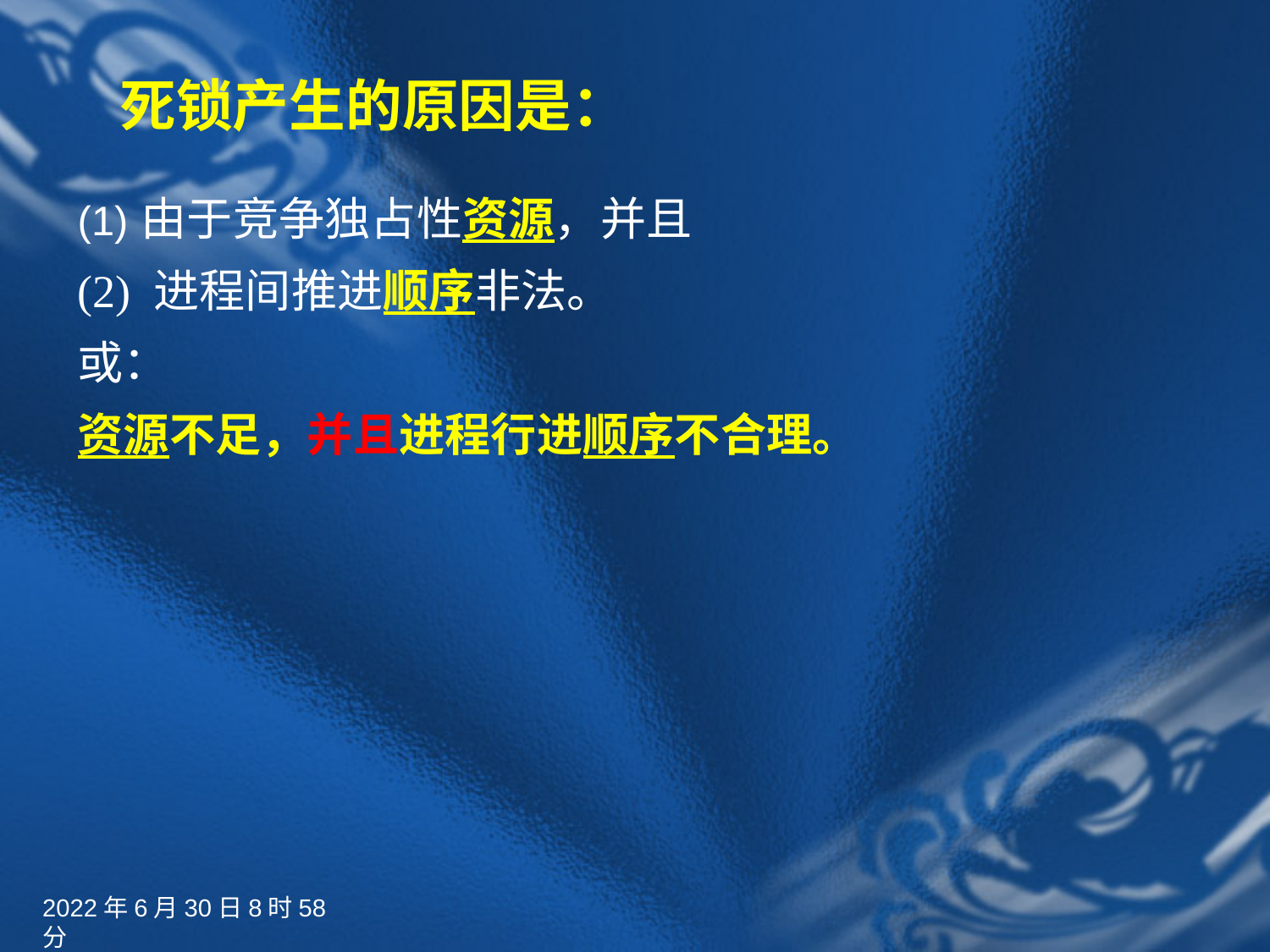

# 死锁产生的原因是：
由于竞争独占性资源，并且
(2) 进程间推进顺序非法。
或：
资源不足，并且进程行进顺序不合理。

2022年6月30日8时58分